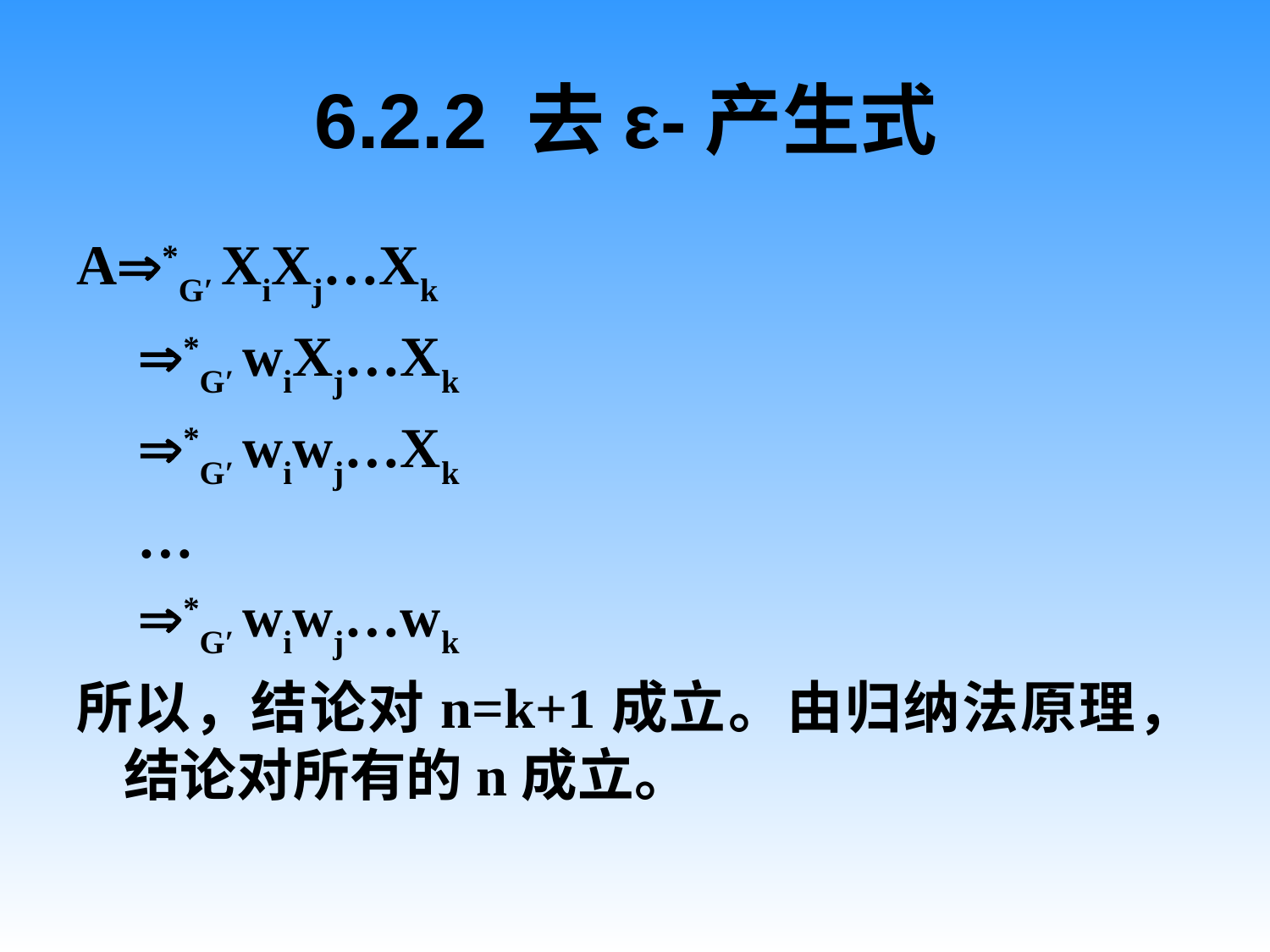

# 6.2.2 去ε-产生式
A⇒*G′ XiXj…Xk
 	 ⇒*G′ wiXj…Xk
	 ⇒*G′ wiwj…Xk
	 …
 	 ⇒*G′ wiwj…wk
所以，结论对n=k+1成立。由归纳法原理，结论对所有的n成立。

68